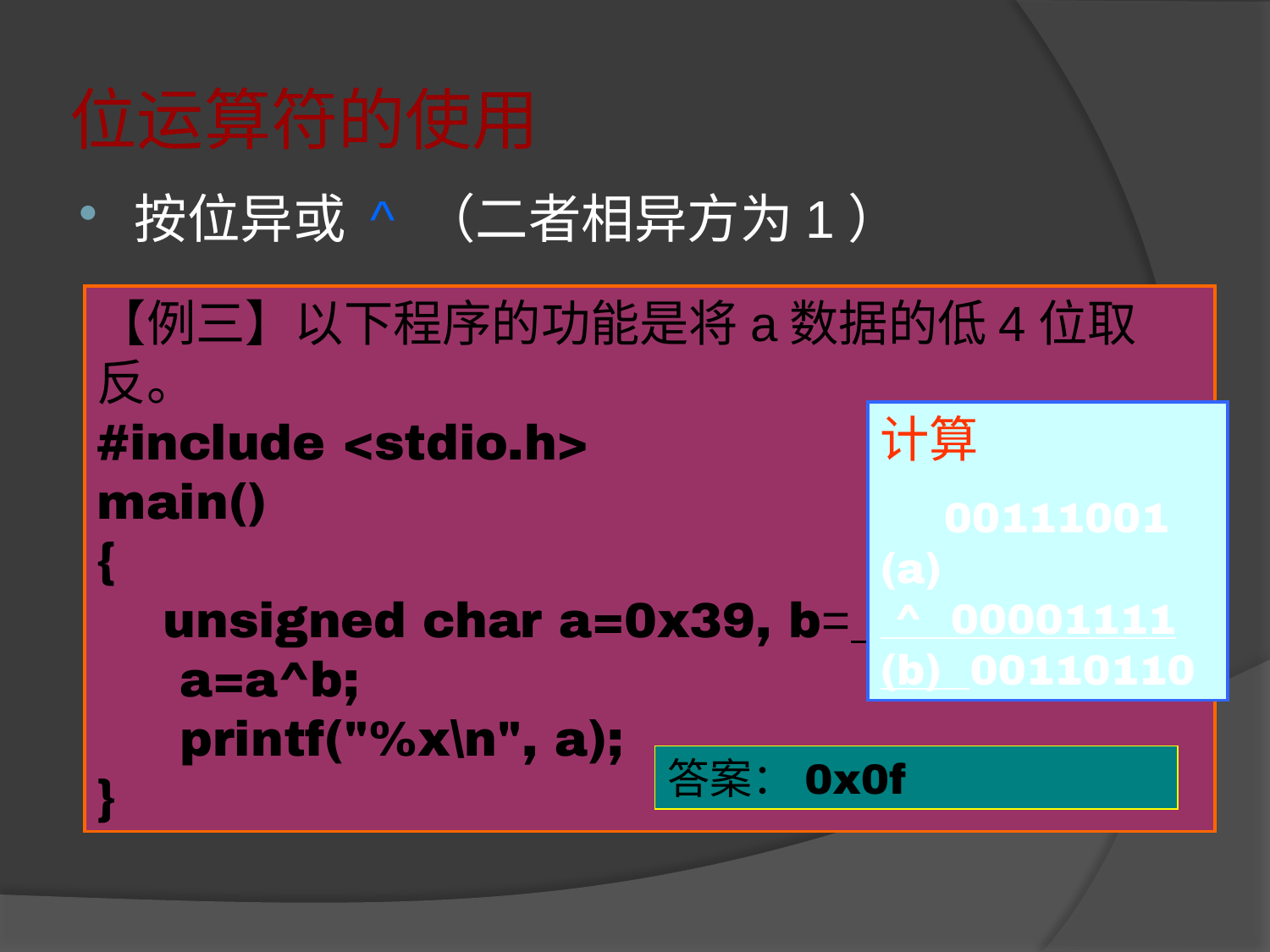

# 位运算符的使用
按位异或 ^ （二者相异方为1）

【例三】以下程序的功能是将a数据的低4位取反。
#include <stdio.h>
main()
{
    unsigned char a=0x39, b=    ;
     a=a^b;
     printf("%x\n", a);
}
计算
      00111001 (a)
 ^  00001111 (b)  00110110
答案：0x0f